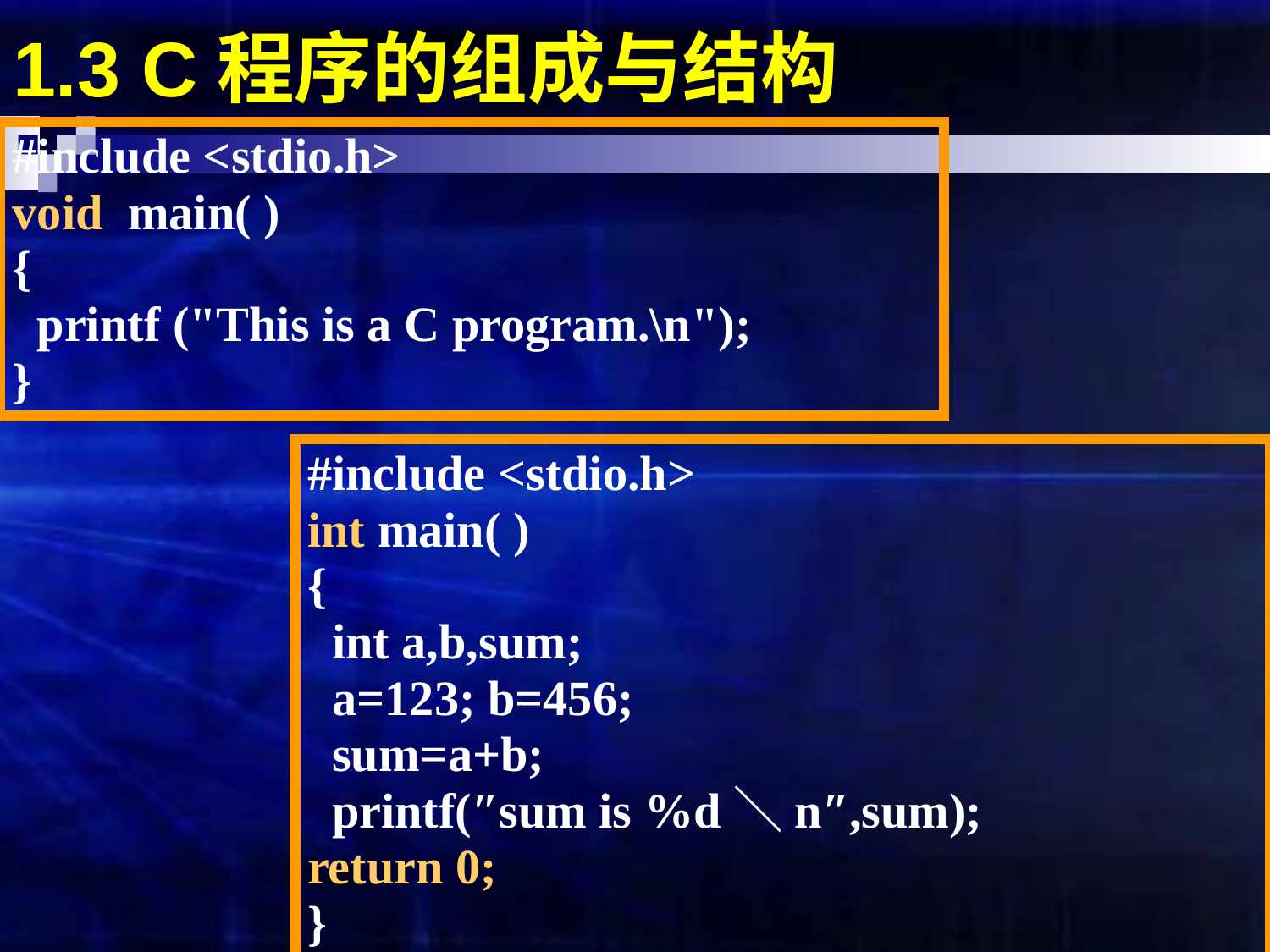

# 1.3 C程序的组成与结构
#include <stdio.h>
void  main( )
{
  printf ("This is a C program.\n");
}
#include <stdio.h>
int main( )
{
  int a,b,sum;
  a=123; b=456;
  sum=a+b;
  printf(″sum is %d＼n″,sum);
return 0;
}